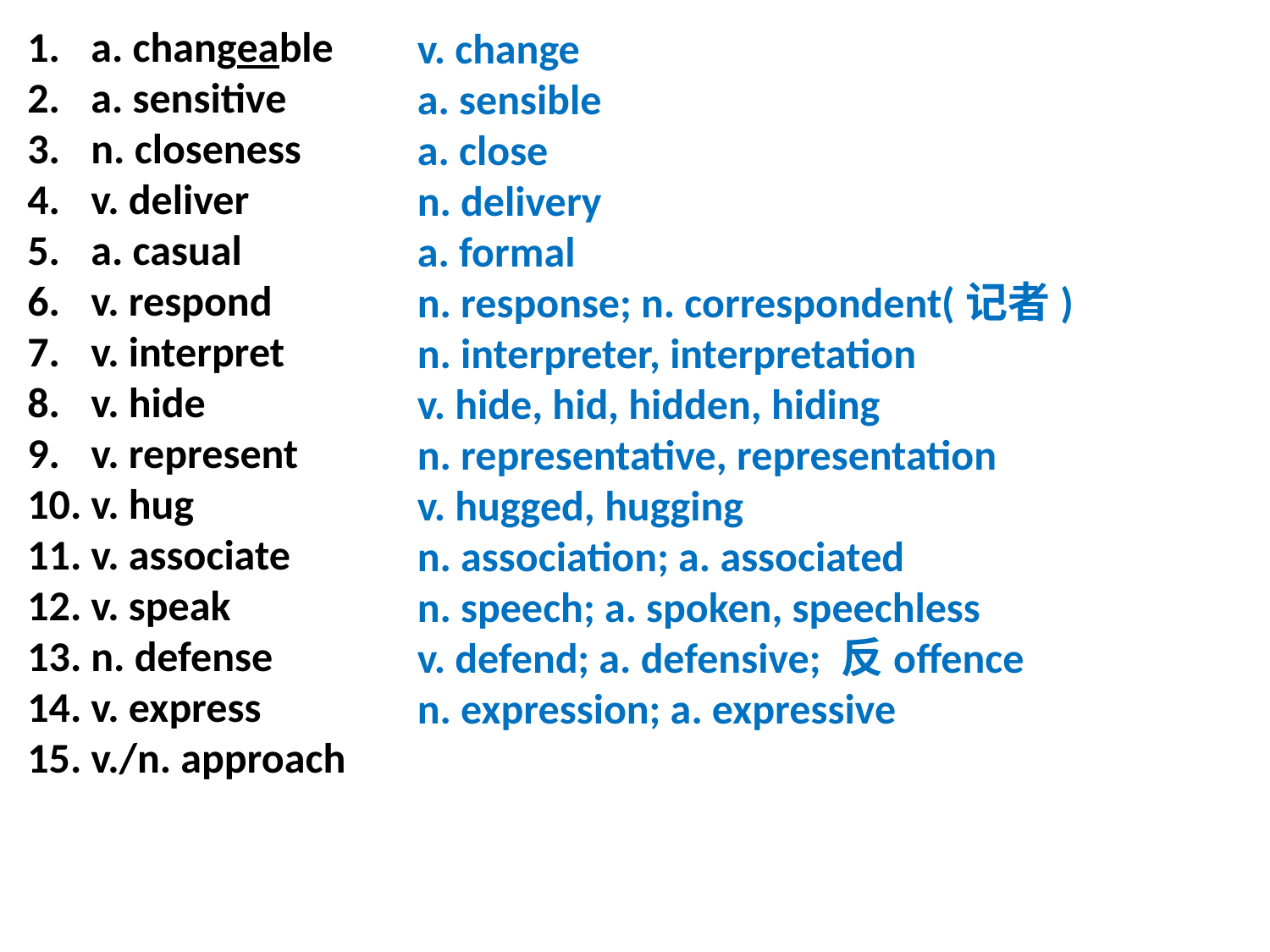

v. change
a. sensible
a. close
n. delivery
a. formal
n. response; n. correspondent(记者)
n. interpreter, interpretation
v. hide, hid, hidden, hiding
n. representative, representation
v. hugged, hugging
n. association; a. associated
n. speech; a. spoken, speechless
v. defend; a. defensive; 反offence
n. expression; a. expressive
a. changeable
a. sensitive
n. closeness
v. deliver
a. casual
v. respond
v. interpret
v. hide
v. represent
v. hug
v. associate
v. speak
n. defense
v. express
v./n. approach